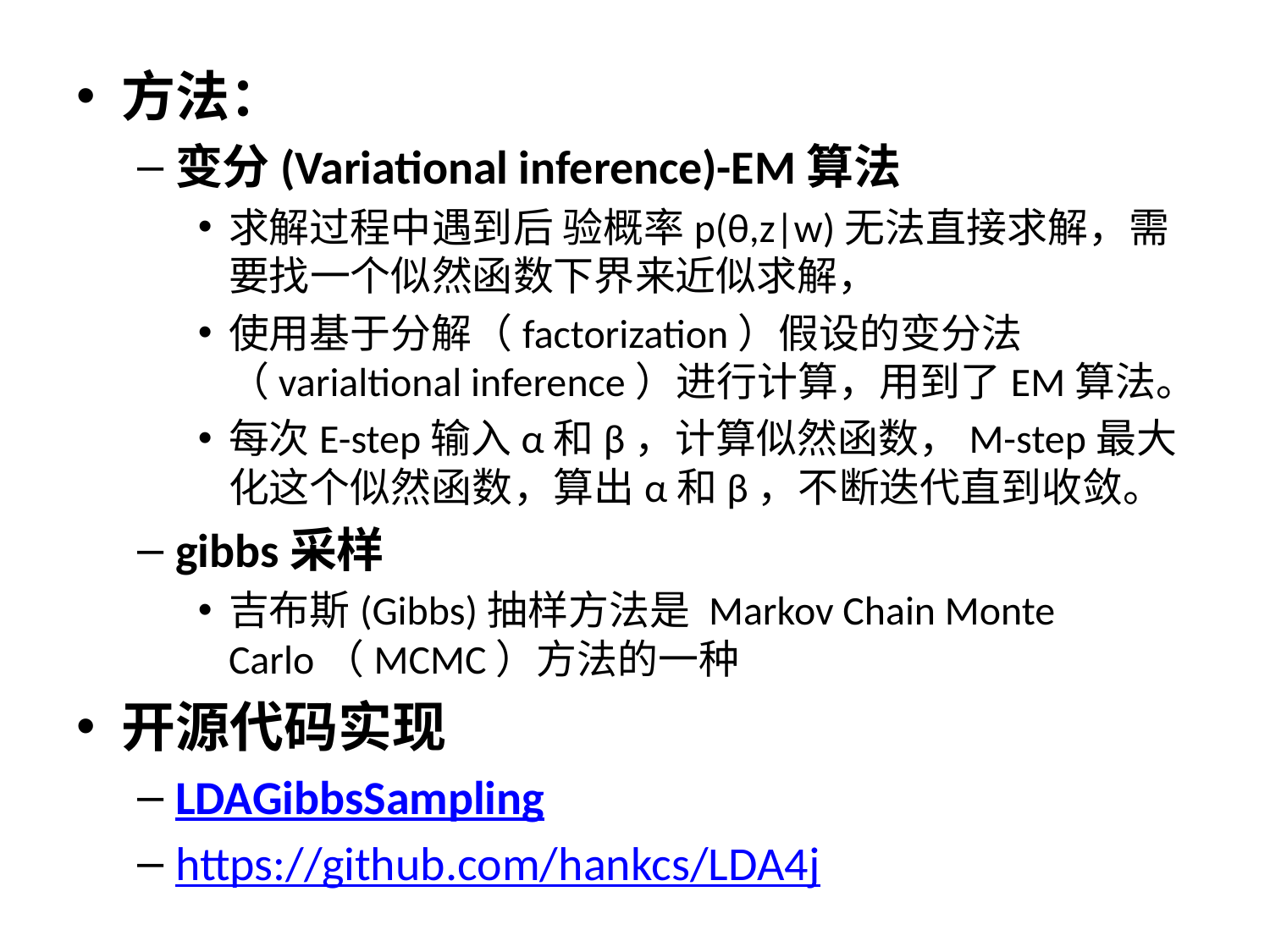

#
方法：
变分(Variational inference)-EM算法
求解过程中遇到后 验概率p(θ,z|w)无法直接求解，需要找一个似然函数下界来近似求解，
使用基于分解（factorization）假设的变分法（varialtional inference）进行计算，用到了EM算法。
每次E-step输入α和β，计算似然函数，M-step最大化这个似然函数，算出α和β，不断迭代直到收敛。
gibbs采样
吉布斯(Gibbs)抽样方法是 Markov Chain Monte Carlo（MCMC）方法的一种
开源代码实现
LDAGibbsSampling
https://github.com/hankcs/LDA4j